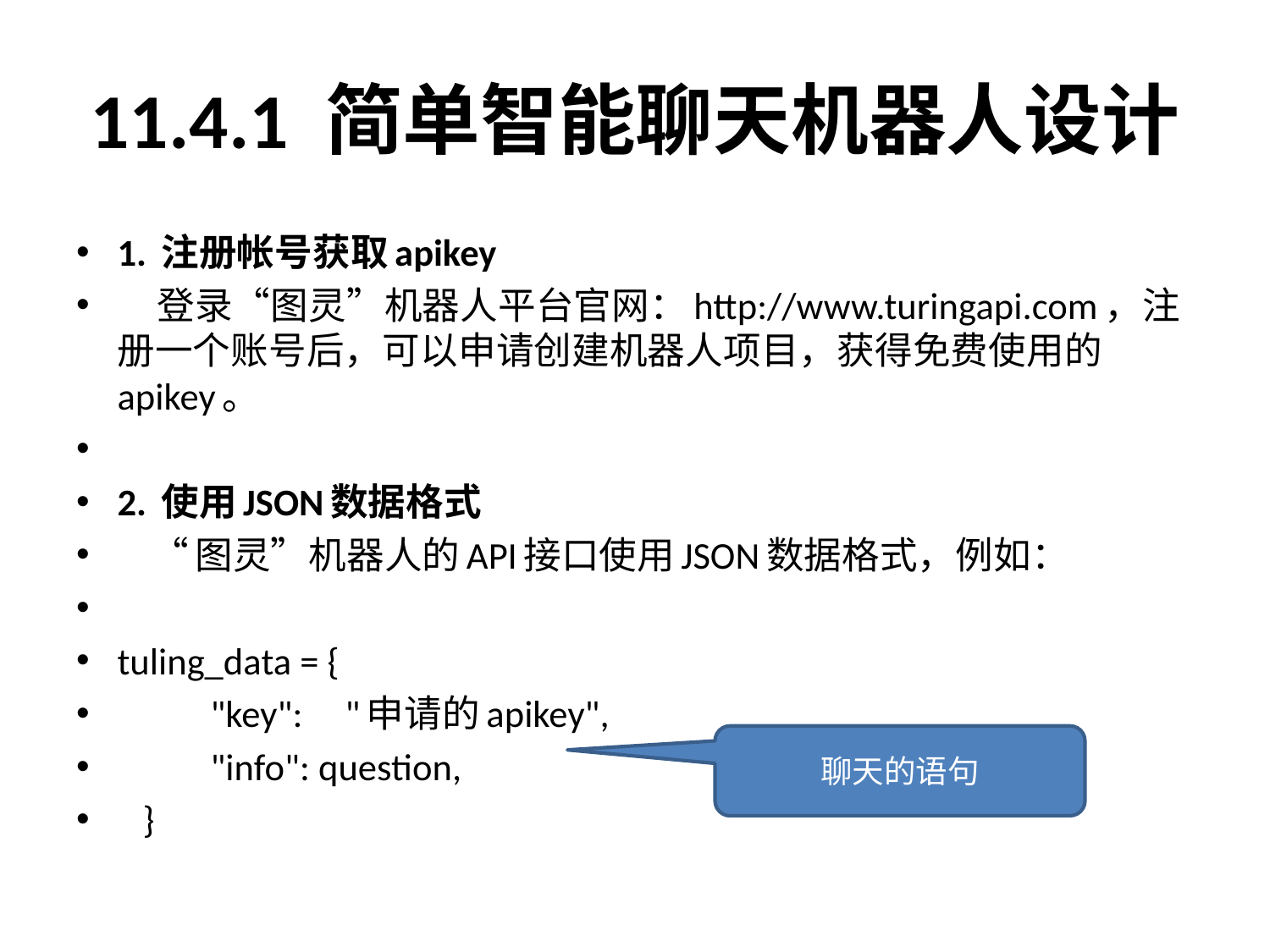

# 11.4.1 简单智能聊天机器人设计
1. 注册帐号获取apikey
    登录“图灵”机器人平台官网：http://www.turingapi.com，注册一个账号后，可以申请创建机器人项目，获得免费使用的apikey。

2. 使用JSON数据格式
    “图灵”机器人的API接口使用JSON数据格式，例如：

tuling_data = {
           "key":     "申请的apikey",
           "info": question,
   }

聊天的语句